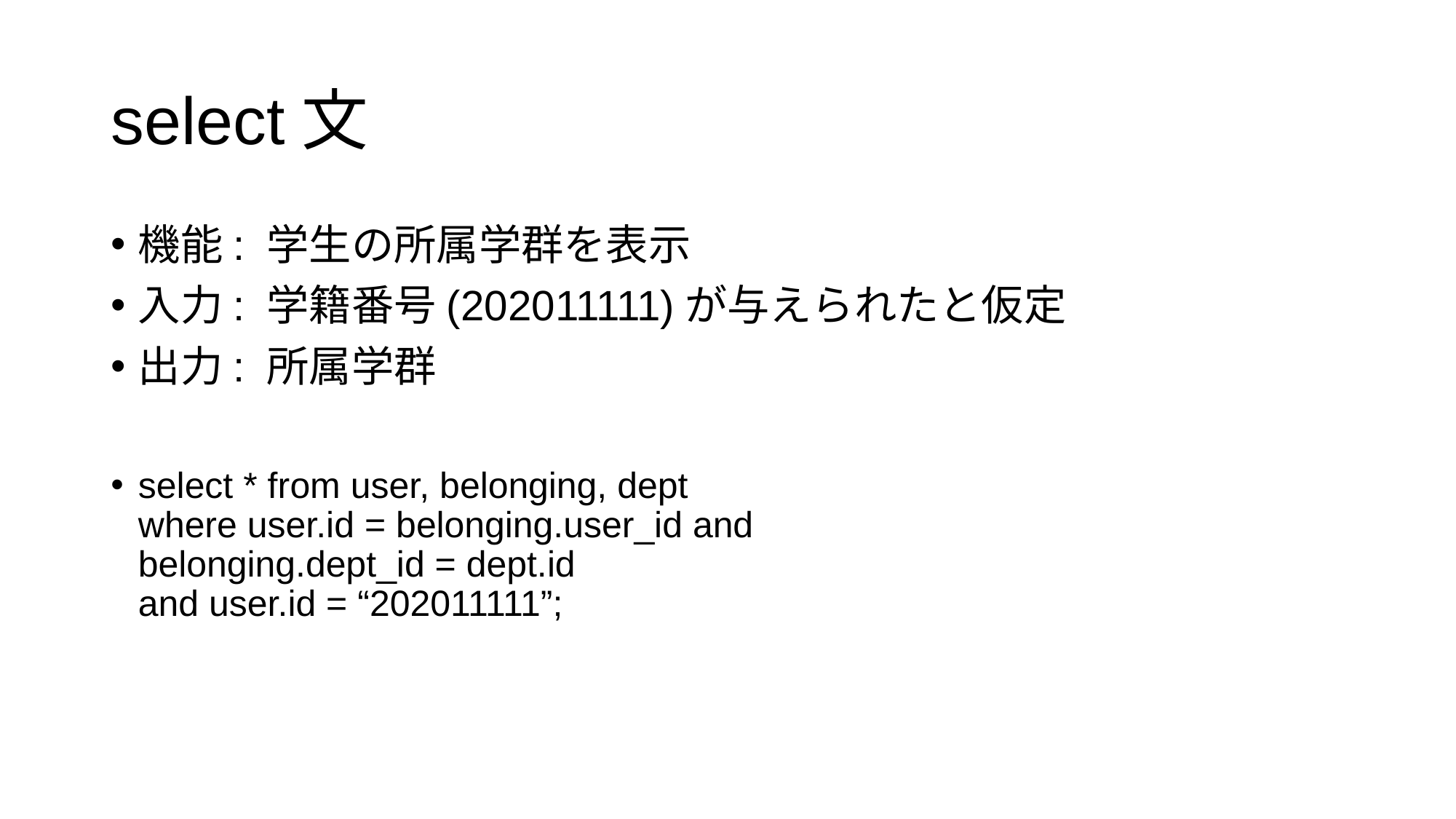

# select文
機能: 学生の所属学群を表示
入力: 学籍番号(202011111)が与えられたと仮定
出力: 所属学群

select * from user, belonging, dept
where user.id = belonging.user_id and
belonging.dept_id = dept.id
and user.id = “202011111”;